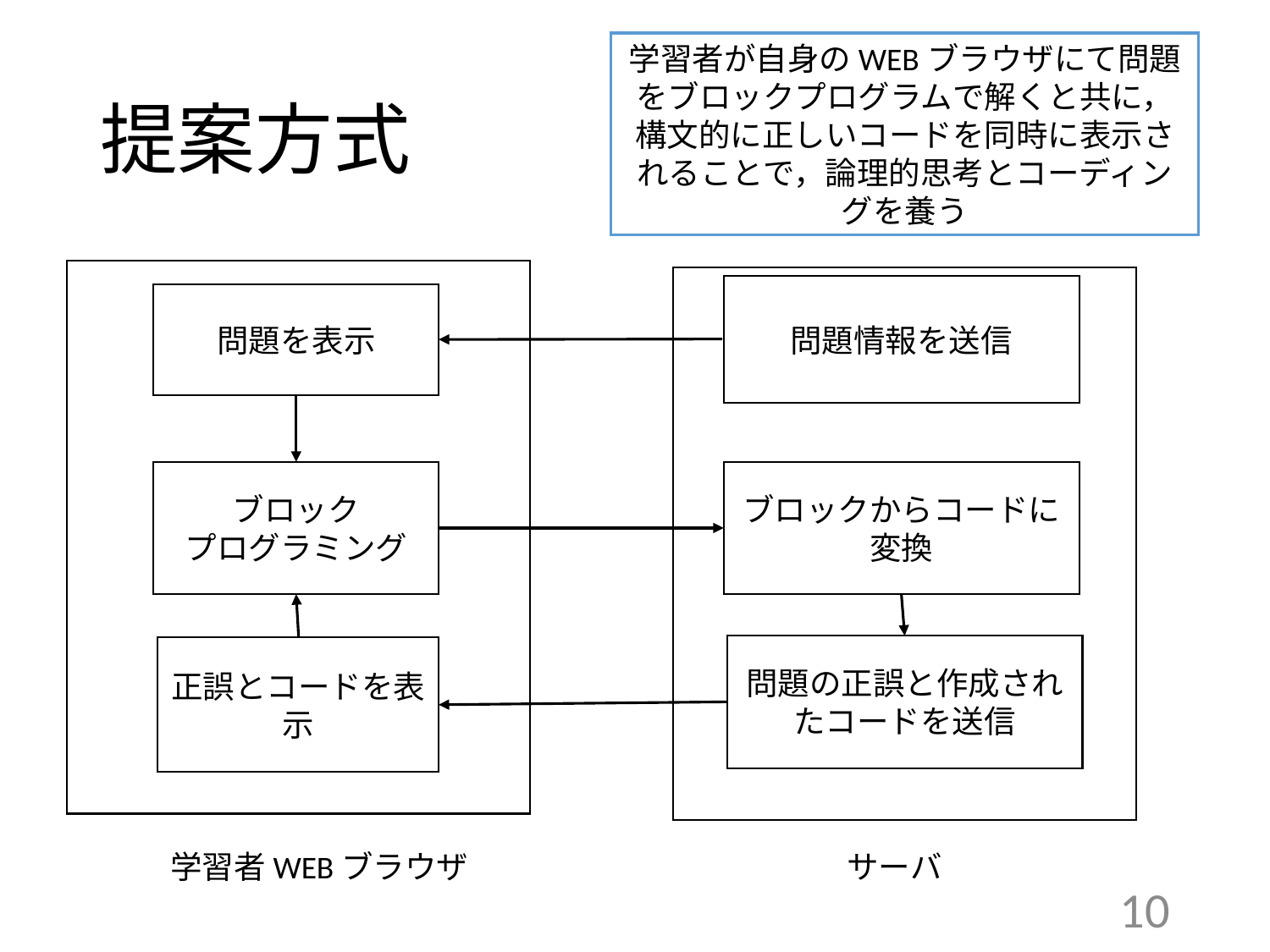

学習者が自身のWEBブラウザにて問題をブロックプログラムで解くと共に，構文的に正しいコードを同時に表示されることで，論理的思考とコーディングを養う
# 提案方式

問題情報を送信
問題を表示
ブロック
プログラミング
ブロックからコードに変換
問題の正誤と作成されたコードを送信
正誤とコードを表示
学習者WEBブラウザ
サーバ
10